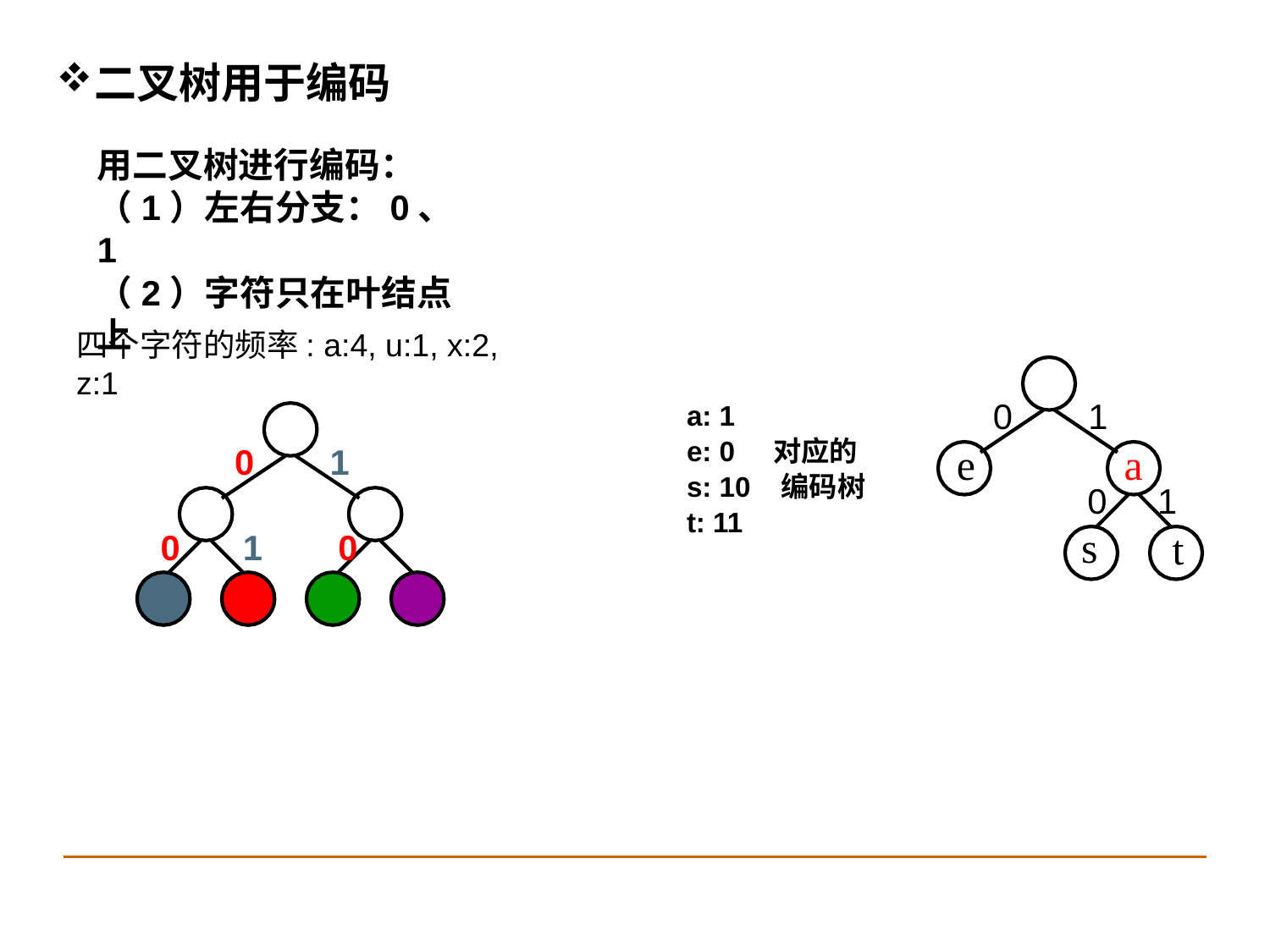

二叉树用于编码
用二叉树进行编码：
（1）左右分支：0、1
（2）字符只在叶结点上
四个字符的频率: a:4, u:1, x:2, z:1

0
1
a: 1
e: 0    对应的
s: 10   编码树
t: 11

e
a
0
1

0
1

s
0	1	0	1
a	u	x	z
t